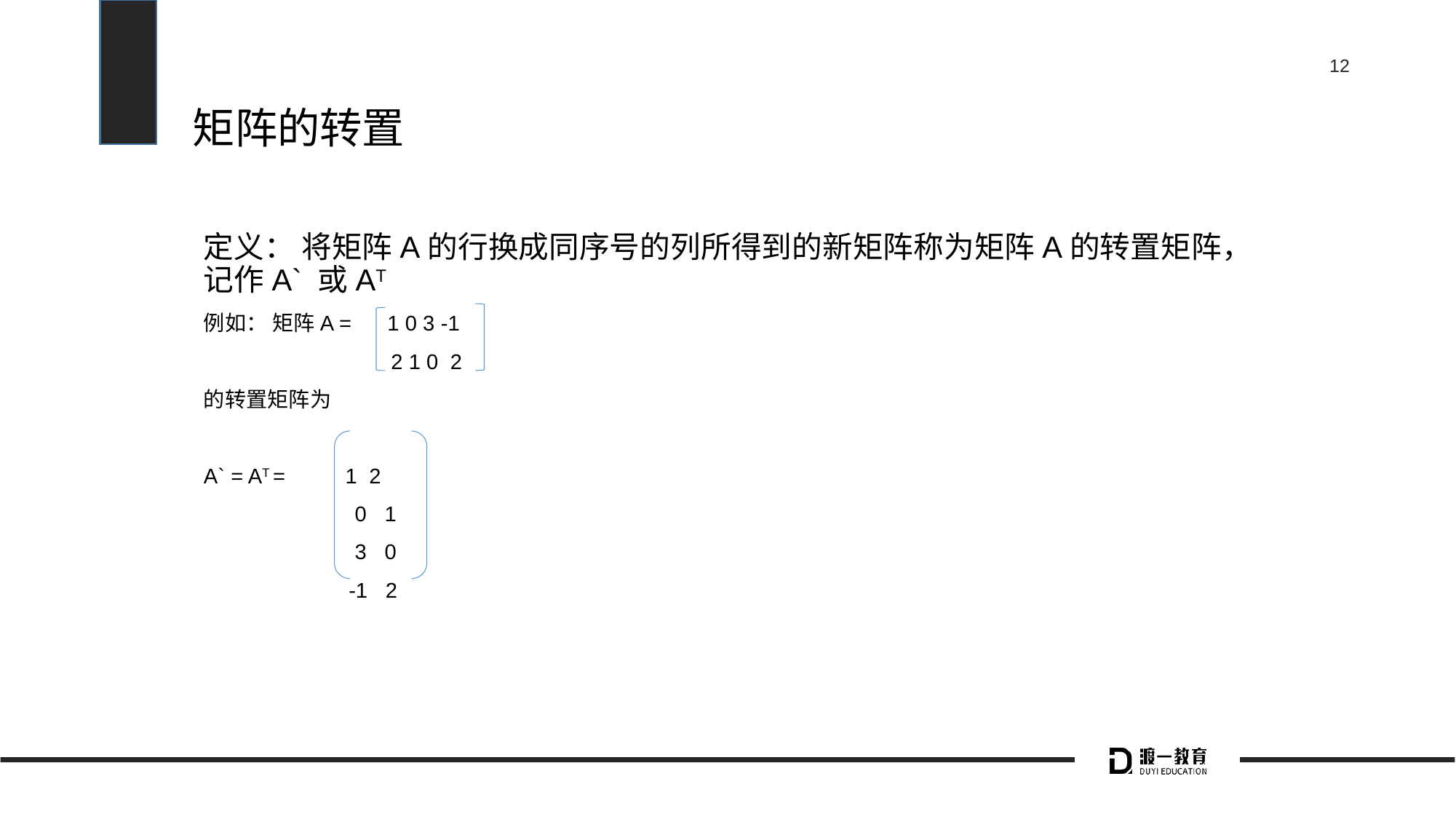

# 矩阵的转置
定义： 将矩阵A的行换成同序号的列所得到的新矩阵称为矩阵A的转置矩阵，记作A` 或AT
例如： 矩阵A =      1 0 3 -1
	             2 1 0  2
的转置矩阵为

A` = AT =          1  2
	       0   1
	       3   0
	      -1   2